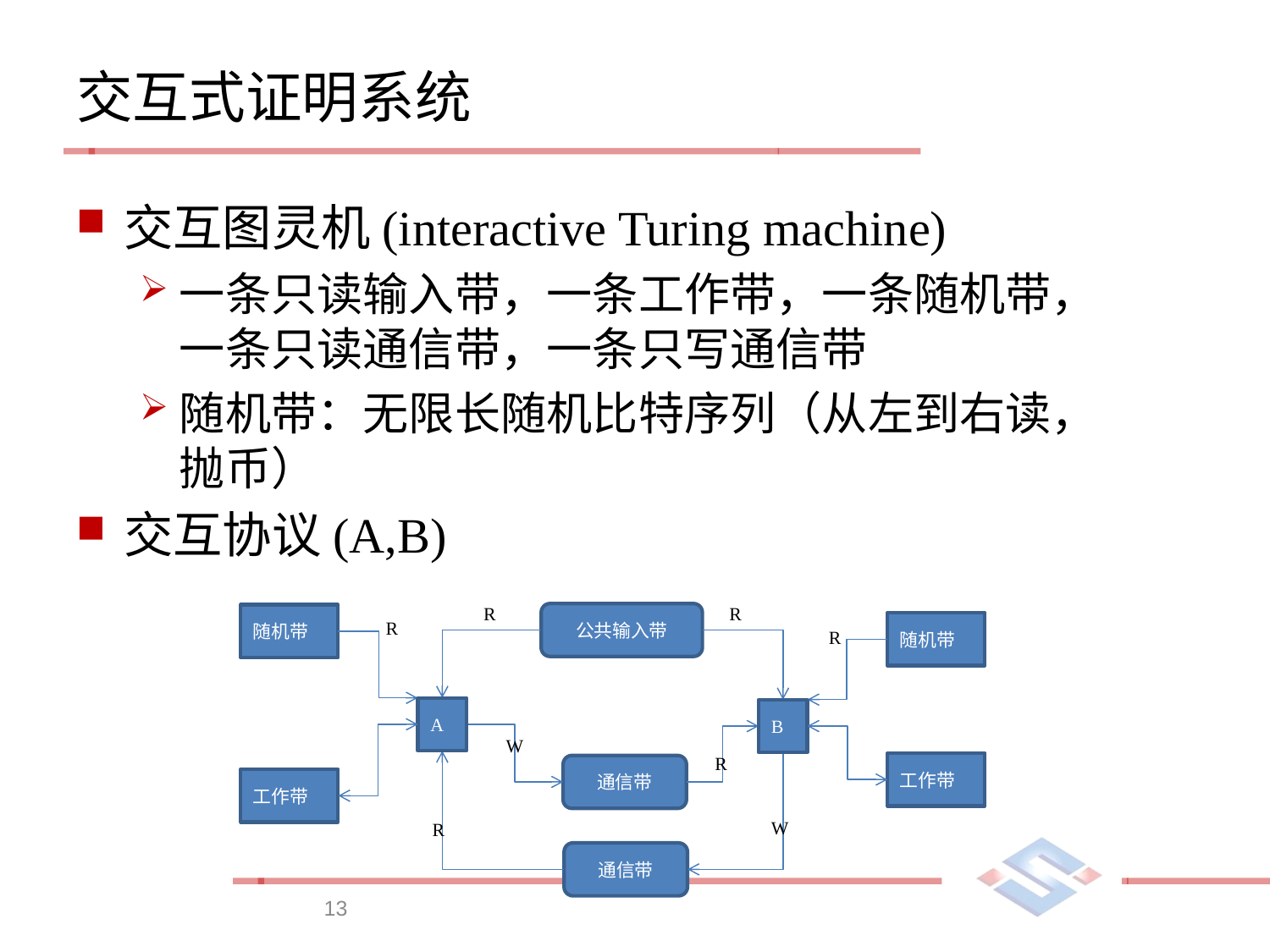

# 交互式证明系统
交互图灵机(interactive Turing machine)
一条只读输入带，一条工作带，一条随机带，一条只读通信带，一条只写通信带
随机带：无限长随机比特序列（从左到右读，抛币）
交互协议(A,B)
R
R
公共输入带
随机带
R
随机带
R
A
B
W
R
工作带
通信带
工作带
W
R
通信带